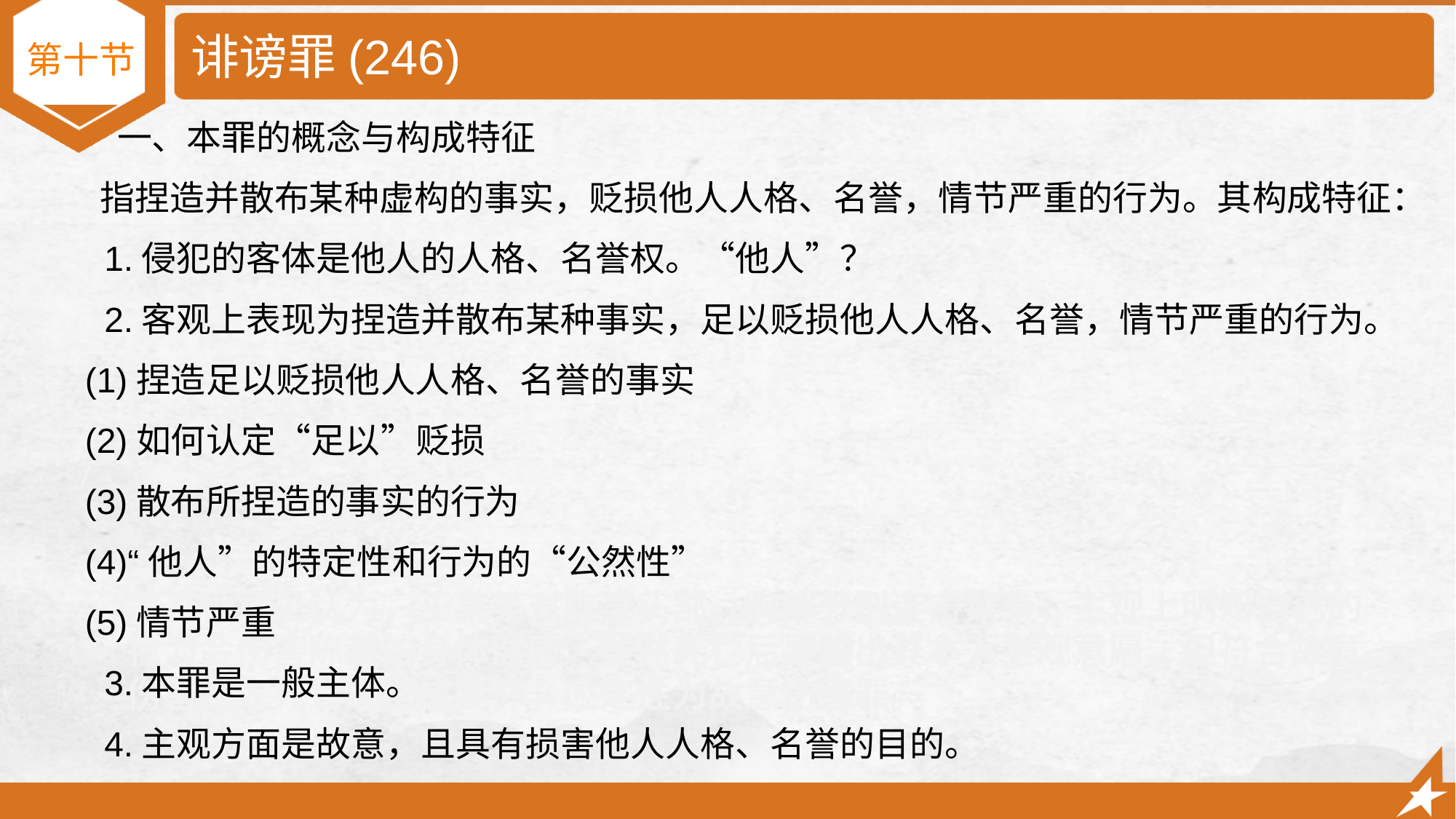

# 诽谤罪(246)

第十节
         一、本罪的概念与构成特征
       指捏造并散布某种虚构的事实，贬损他人人格、名誉，情节严重的行为。其构成特征：
       1.侵犯的客体是他人的人格、名誉权。“他人”？
       2.客观上表现为捏造并散布某种事实，足以贬损他人人格、名誉，情节严重的行为。
     (1)捏造足以贬损他人人格、名誉的事实
     (2)如何认定“足以”贬损
     (3)散布所捏造的事实的行为
     (4)“他人”的特定性和行为的“公然性”
     (5)情节严重
       3.本罪是一般主体。
       4.主观方面是故意，且具有损害他人人格、名誉的目的。

第三种意见认为，王某某对陈某头部、胸部分别连击数拳，主观上明知自己的行为会伤害陈某的身体健康，虽然死亡后果超出其本人主观意愿，但符合故意伤害致人死亡的构成要件，应定性为故意伤害罪。